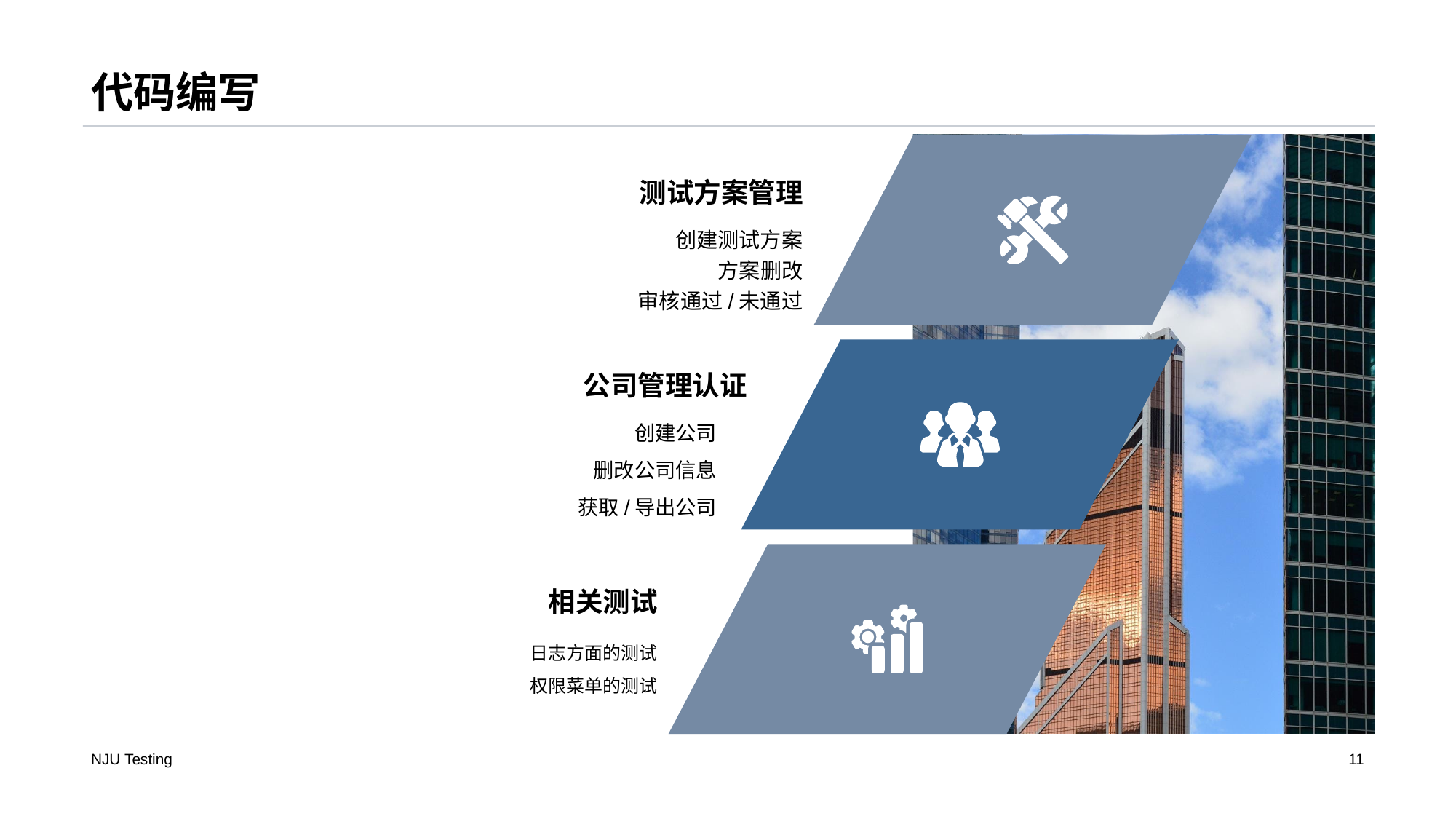

# 代码编写

测试方案管理
创建测试方案
方案删改
审核通过/未通过

公司管理认证
创建公司
删改公司信息
获取/导出公司

相关测试
日志方面的测试
权限菜单的测试

NJU Testing
11